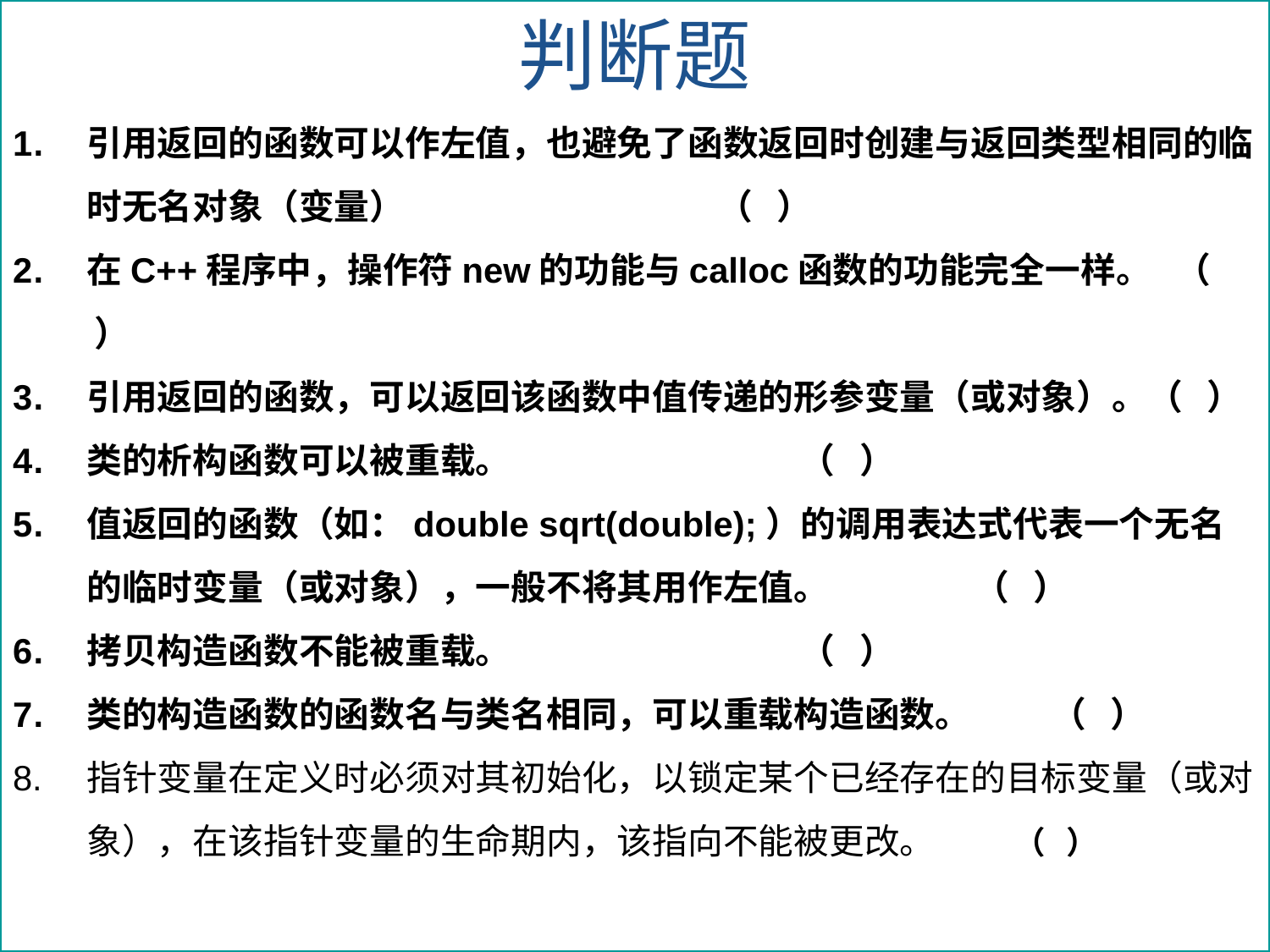

判断题
引用返回的函数可以作左值，也避免了函数返回时创建与返回类型相同的临时无名对象（变量）                                       （   ）
在C++程序中，操作符new的功能与calloc函数的功能完全一样。   （   ）
引用返回的函数，可以返回该函数中值传递的形参变量（或对象）。（   ）
类的析构函数可以被重载。                                    （   ）
值返回的函数（如：double sqrt(double);）的调用表达式代表一个无名的临时变量（或对象），一般不将其用作左值。                  （   ）
拷贝构造函数不能被重载。                                    （   ）
类的构造函数的函数名与类名相同，可以重载构造函数。          （   ）
指针变量在定义时必须对其初始化，以锁定某个已经存在的目标变量（或对象），在该指针变量的生命期内，该指向不能被更改。          （   ）